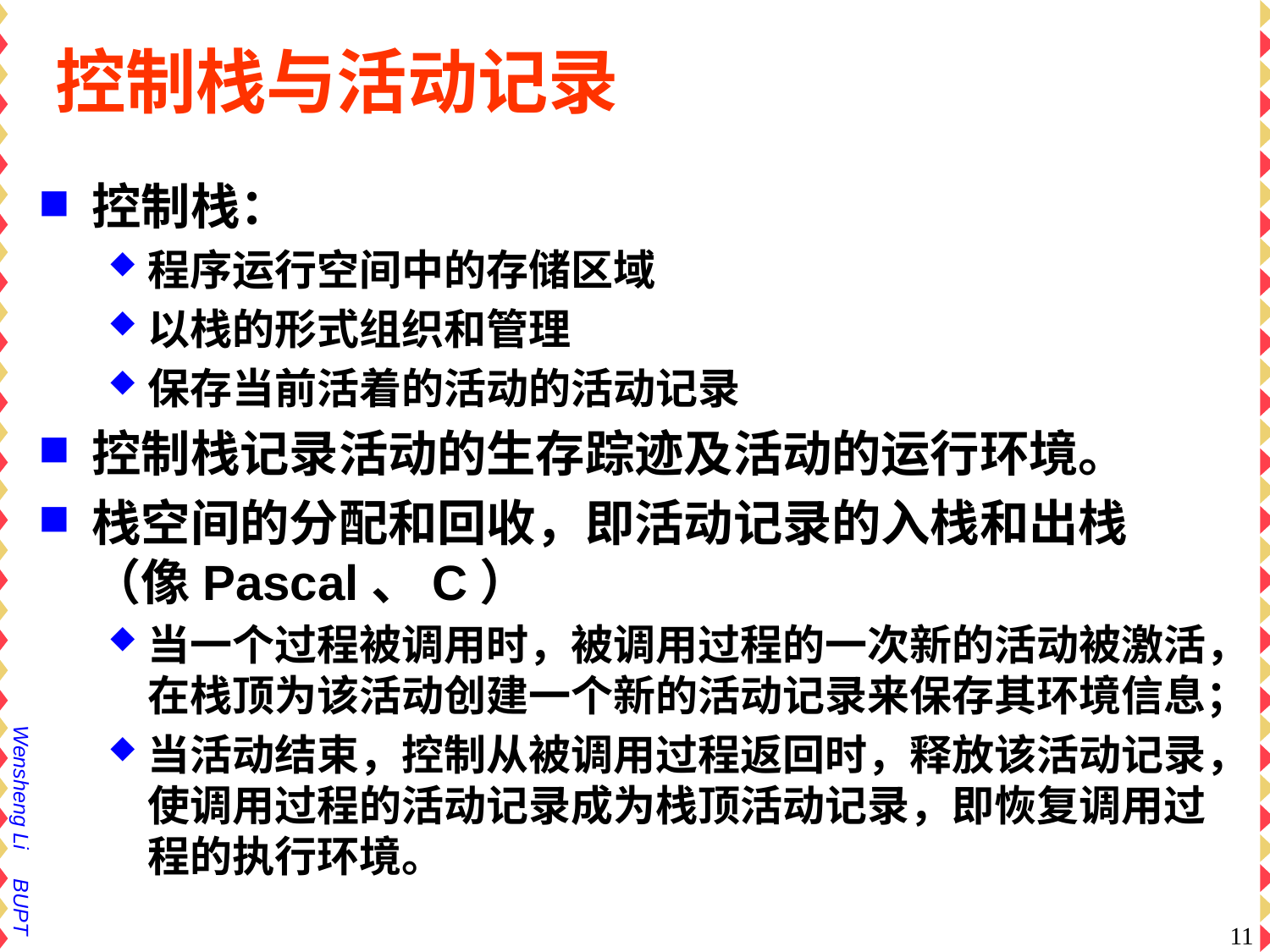

# 控制栈与活动记录
控制栈：
程序运行空间中的存储区域
以栈的形式组织和管理
保存当前活着的活动的活动记录
控制栈记录活动的生存踪迹及活动的运行环境。
栈空间的分配和回收，即活动记录的入栈和出栈（像Pascal、C）
当一个过程被调用时，被调用过程的一次新的活动被激活，在栈顶为该活动创建一个新的活动记录来保存其环境信息；
当活动结束，控制从被调用过程返回时，释放该活动记录，使调用过程的活动记录成为栈顶活动记录，即恢复调用过程的执行环境。
11